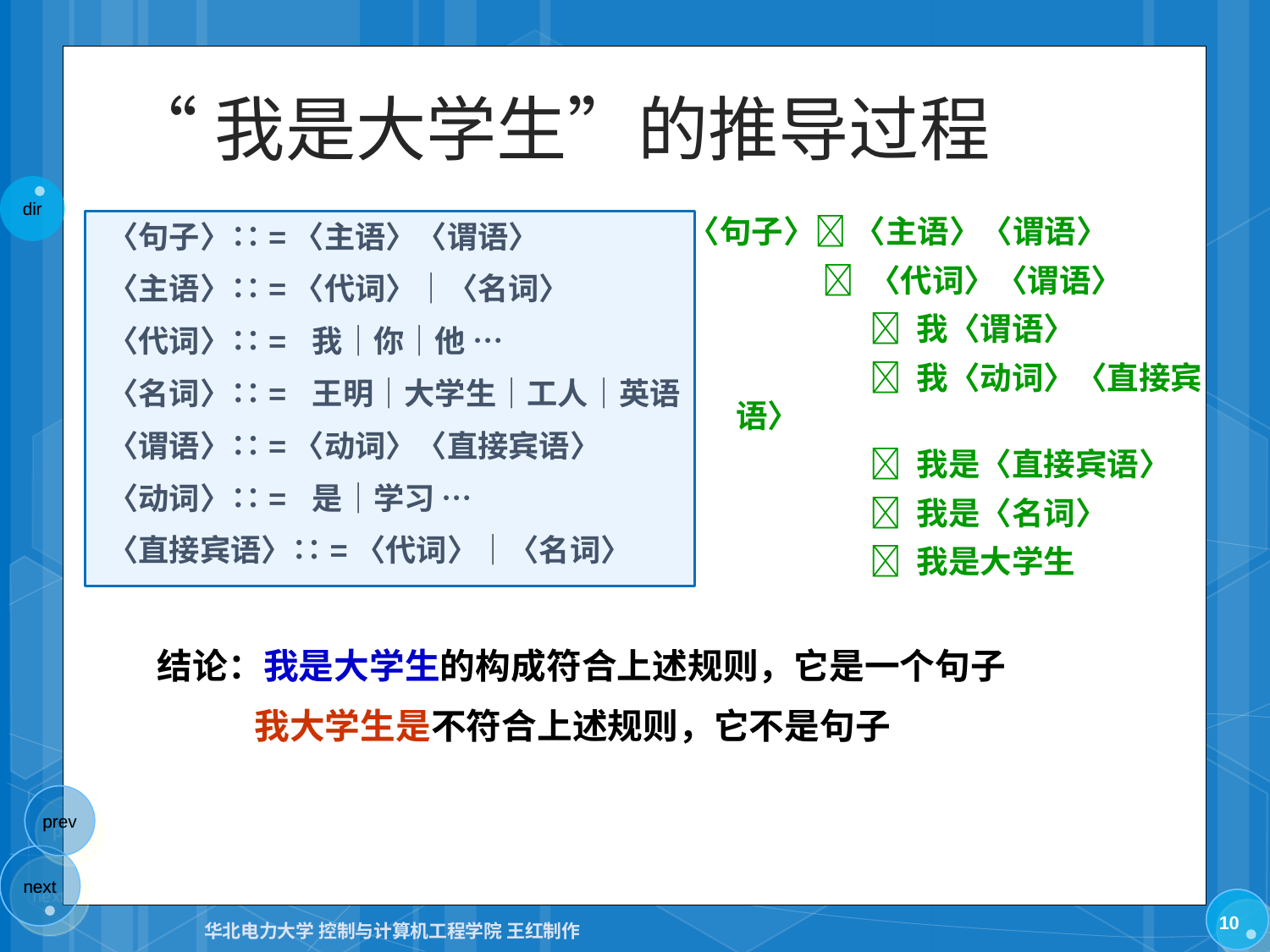

# “我是大学生”的推导过程
〈句子〉⇒ 〈主语〉〈谓语〉
 ⇒ 〈代词〉〈谓语〉
		 ⇒ 我〈谓语〉
		 ⇒ 我〈动词〉〈直接宾语〉
		 ⇒ 我是〈直接宾语〉
	 	 ⇒ 我是〈名词〉
		 ⇒ 我是大学生
〈句子〉∷=〈主语〉〈谓语〉
〈主语〉∷=〈代词〉｜〈名词〉
〈代词〉∷= 我｜你｜他 …
〈名词〉∷= 王明｜大学生｜工人｜英语
〈谓语〉∷=〈动词〉〈直接宾语〉
〈动词〉∷= 是｜学习 …
〈直接宾语〉∷=〈代词〉｜〈名词〉
结论：我是大学生的构成符合上述规则，它是一个句子
           我大学生是不符合上述规则，它不是句子
10
华北电力大学 控制与计算机工程学院 王红制作